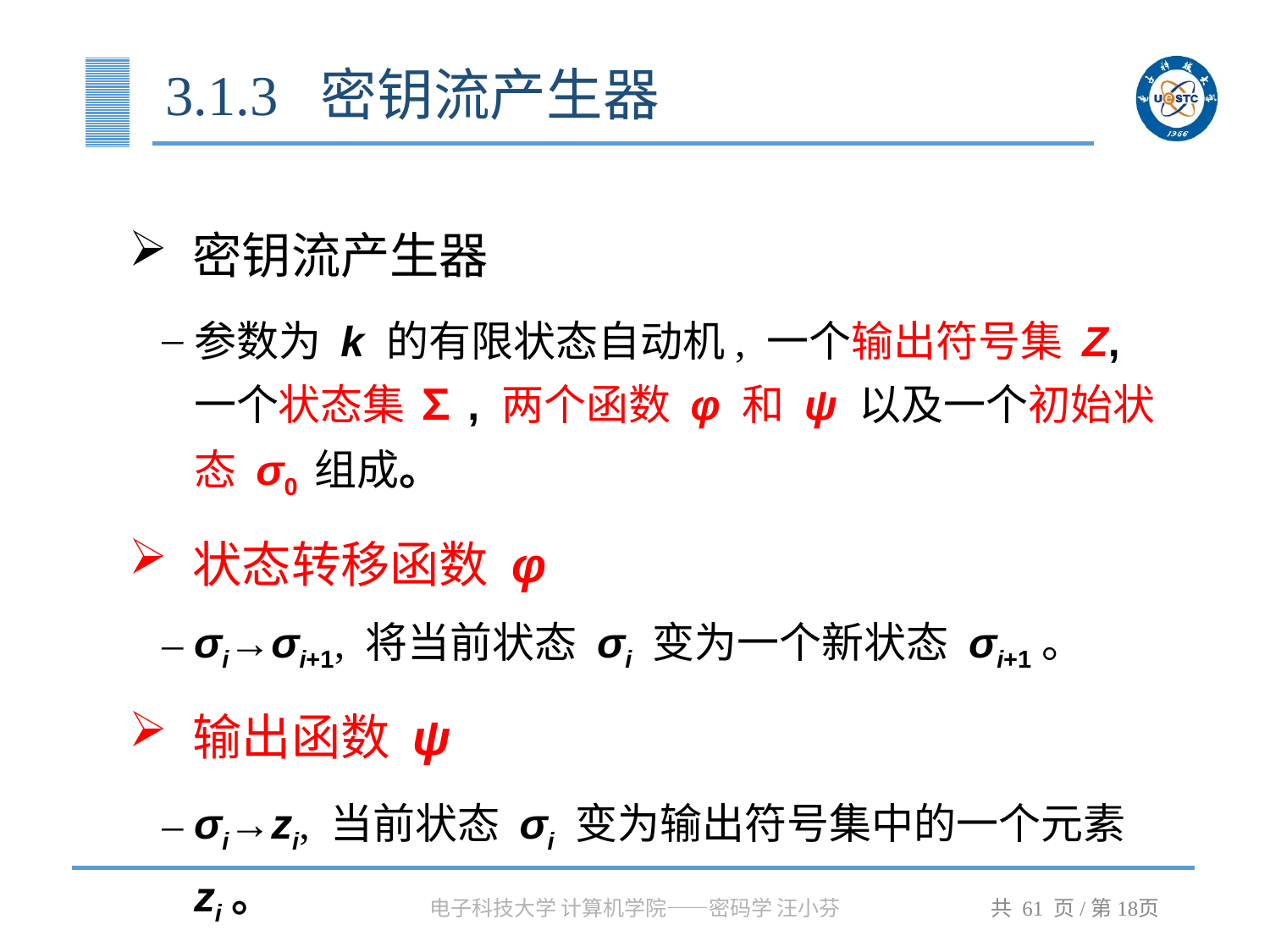

# 3.1.3  密钥流产生器
密钥流产生器
参数为 k 的有限状态自动机, 一个输出符号集 Z, 一个状态集 ∑, 两个函数 φ 和 ψ 以及一个初始状态 σ0 组成。
状态转移函数 φ
σi→σi+1, 将当前状态 σi 变为一个新状态 σi+1。
输出函数 ψ
σi→zi, 当前状态 σi 变为输出符号集中的一个元素 zi。

电子科技大学 计算机学院——密码学 汪小芬
共 61 页/第18页